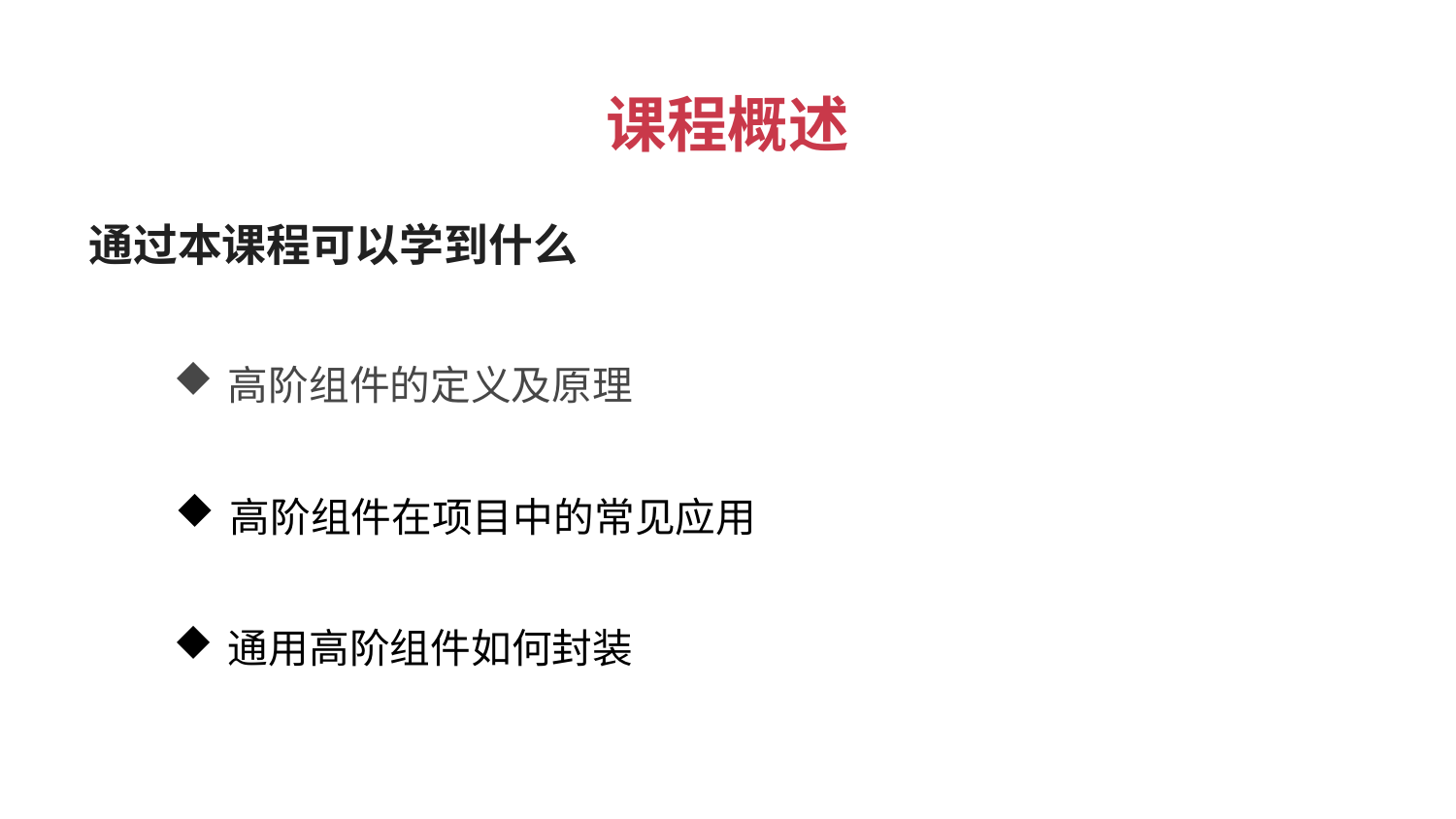

课程概述
通过本课程可以学到什么
高阶组件的定义及原理
高阶组件在项目中的常见应用
通用高阶组件如何封装